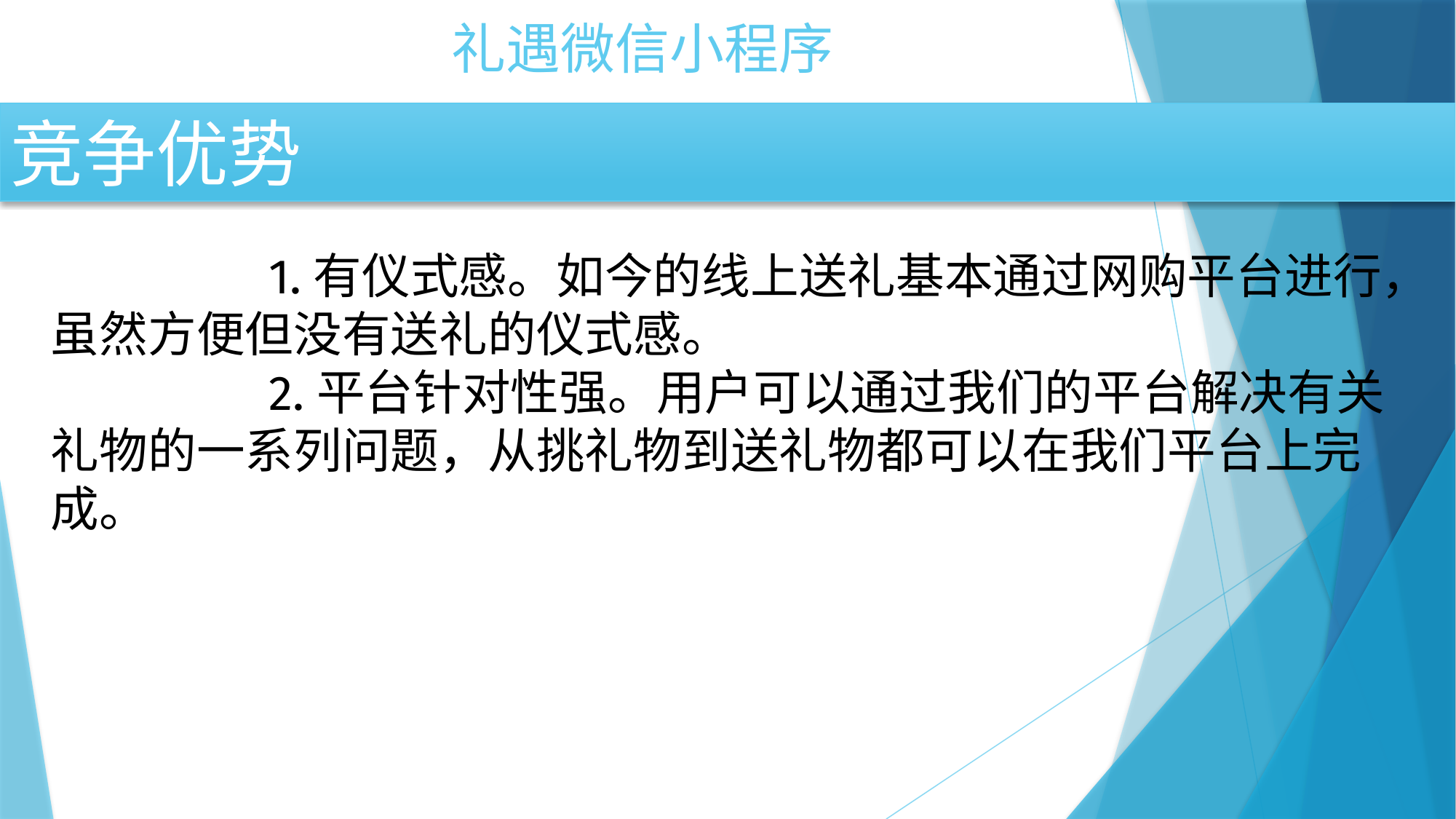

# 礼遇微信小程序
竞争优势
		1.有仪式感。如今的线上送礼基本通过网购平台进行，虽然方便但没有送礼的仪式感。
	 	2.平台针对性强。用户可以通过我们的平台解决有关礼物的一系列问题，从挑礼物到送礼物都可以在我们平台上完成。